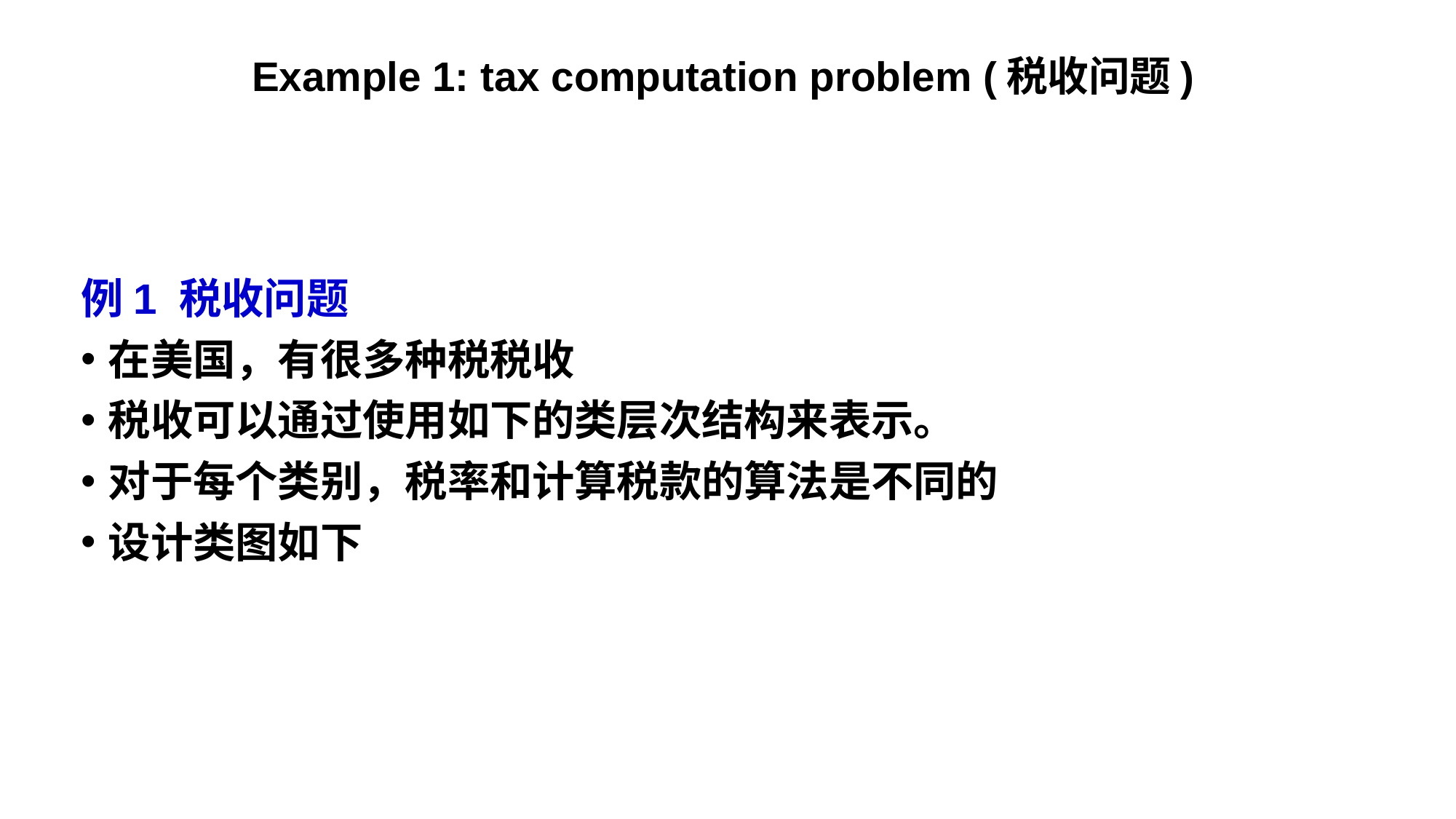

# Example 1: tax computation problem (税收问题)
例1 税收问题
在美国，有很多种税税收
税收可以通过使用如下的类层次结构来表示。
对于每个类别，税率和计算税款的算法是不同的
设计类图如下
4